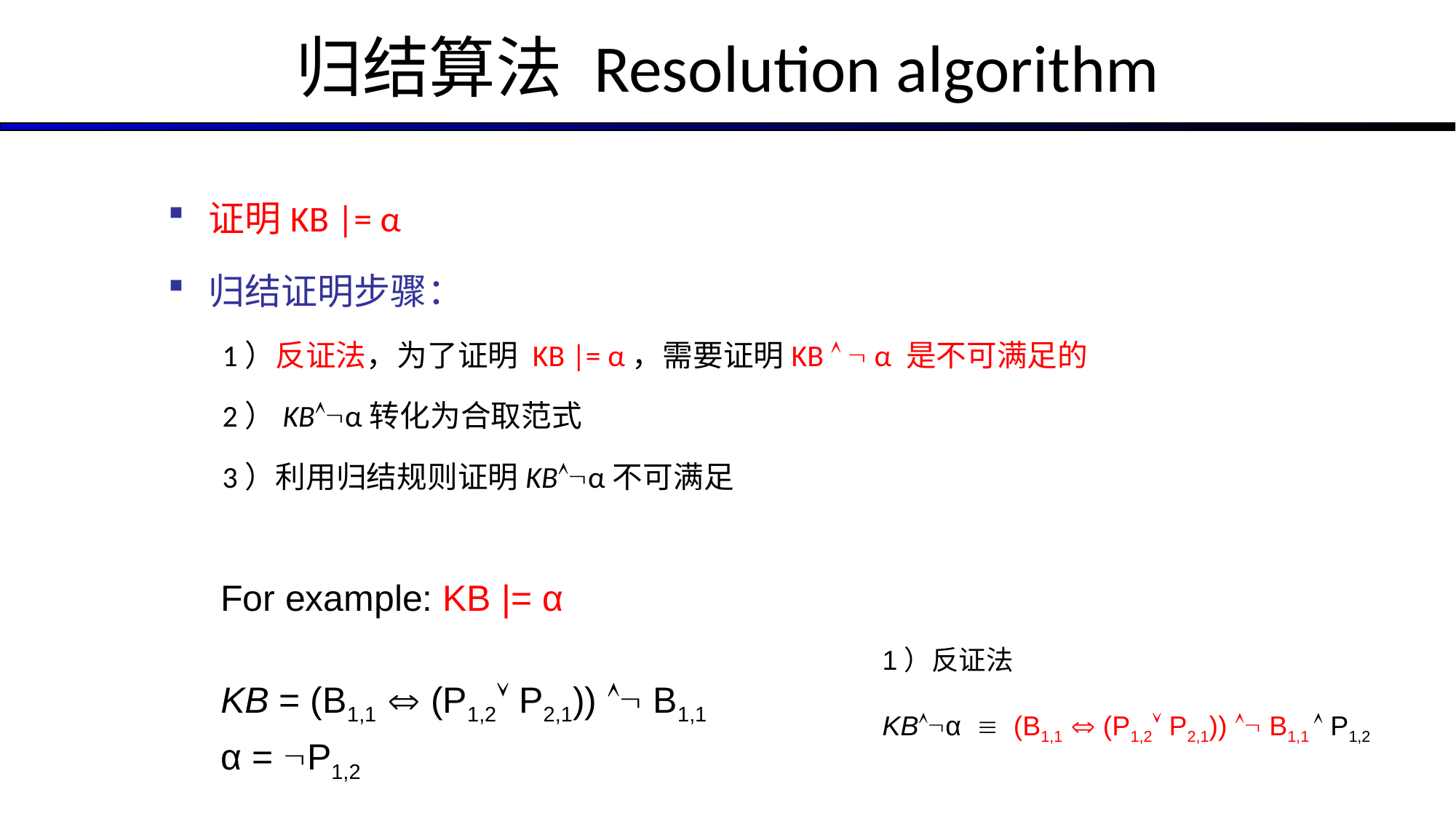

# 归结算法 Resolution algorithm
证明KB |= α
归结证明步骤：
1）反证法，为了证明 KB |= α，需要证明KB ∧ ¬ α 是不可满足的
2）KB∧¬α转化为合取范式
3）利用归结规则证明KB∧¬α不可满足

For example: KB |= α

KB = (B1,1 ⇔ (P1,2∨ P2,1)) ∧¬ B1,1
α = ¬P1,2
1）反证法

KB∧¬α  ≡  (B1,1 ⇔ (P1,2∨ P2,1)) ∧¬ B1,1 ∧ P1,2